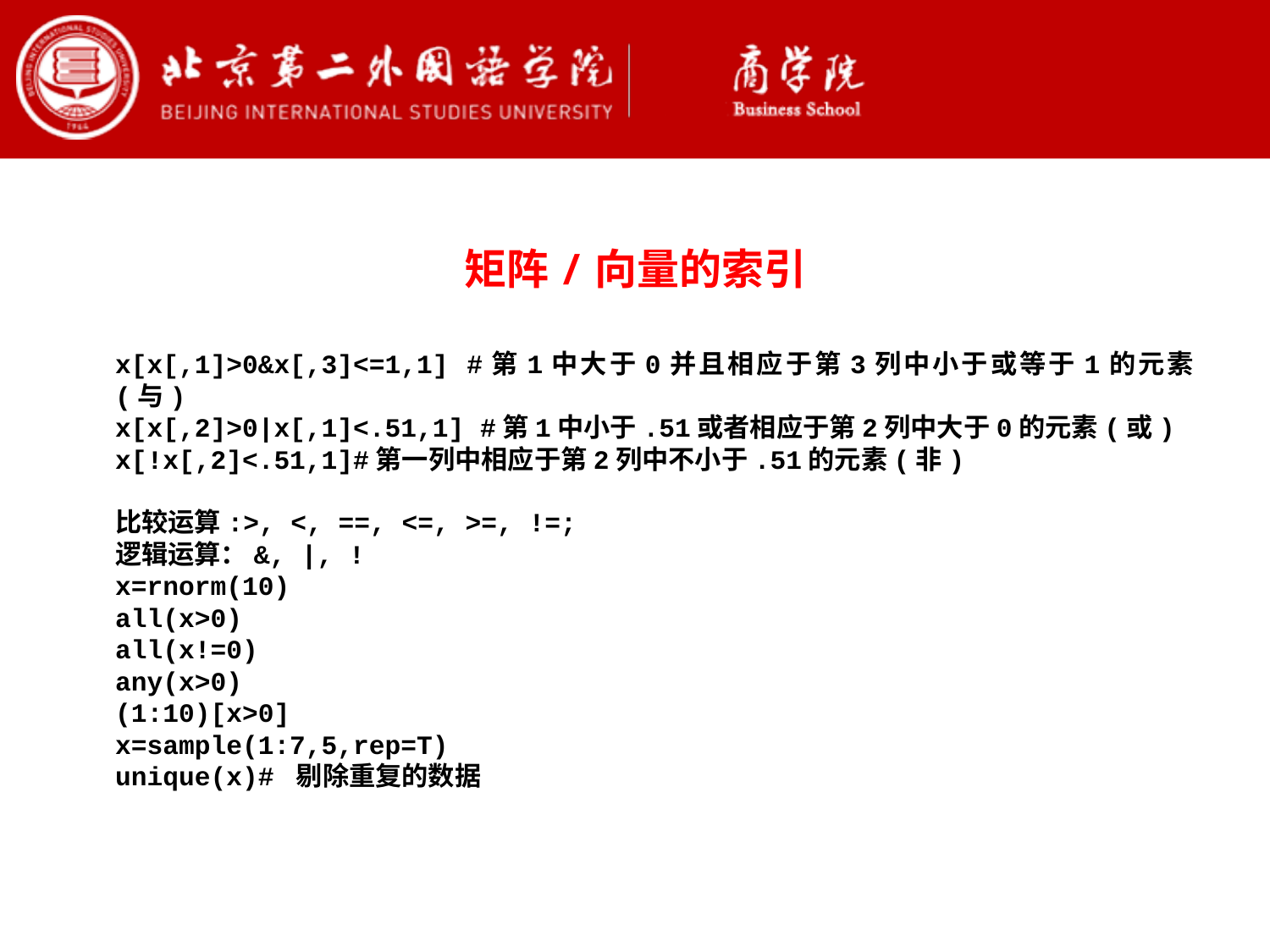

矩阵/向量的索引
x[x[,1]>0&x[,3]<=1,1] #第1中大于0并且相应于第3列中小于或等于1的元素(与)
x[x[,2]>0|x[,1]<.51,1] #第1中小于.51或者相应于第2列中大于0的元素(或)
x[!x[,2]<.51,1]#第一列中相应于第2列中不小于.51的元素(非)

比较运算:>, <, ==, <=, >=, !=;
逻辑运算：&, |, !
x=rnorm(10)
all(x>0)
all(x!=0)
any(x>0)
(1:10)[x>0]
x=sample(1:7,5,rep=T)
unique(x)# 剔除重复的数据